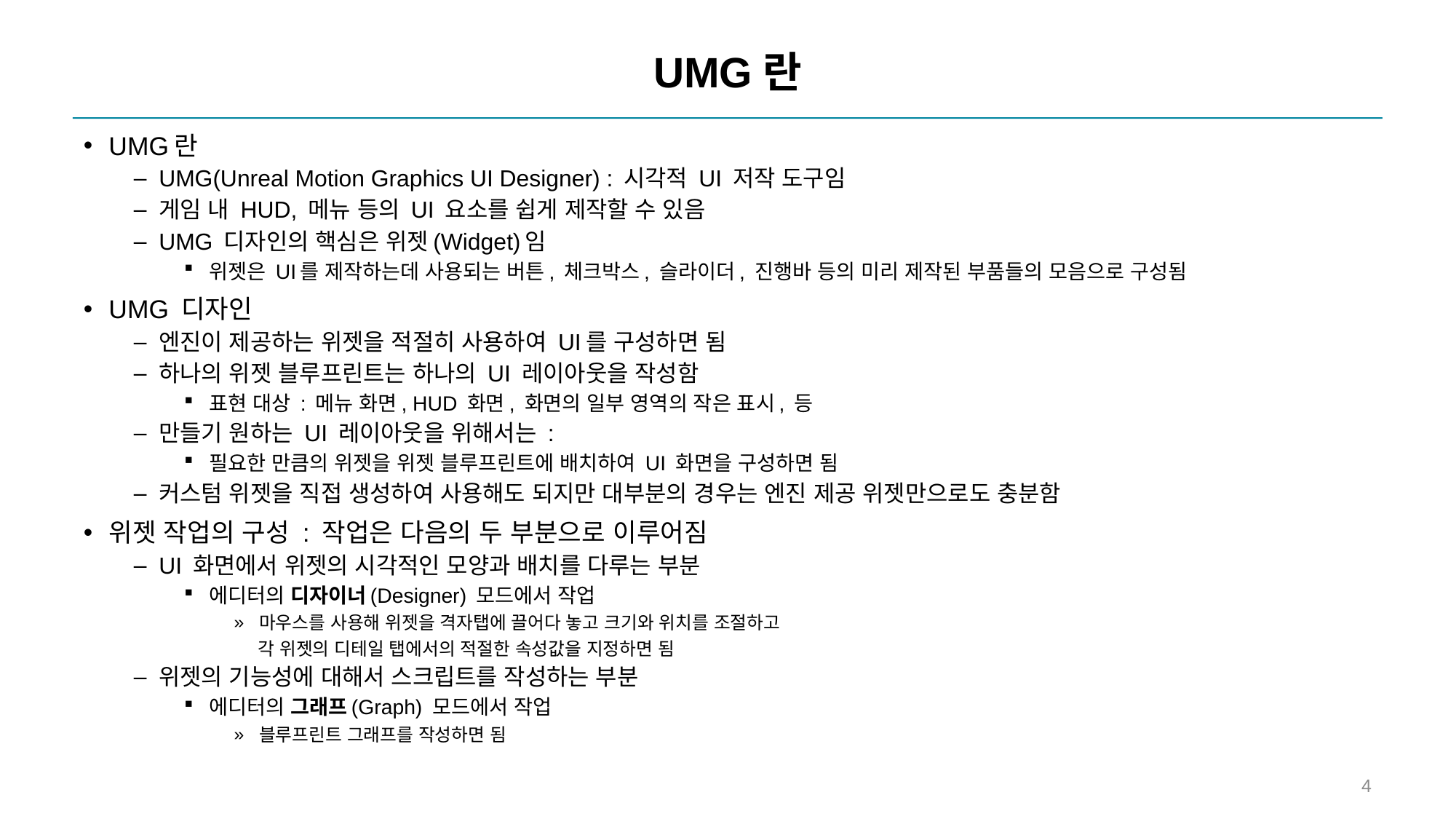

# UMG란
UMG란
UMG(Unreal Motion Graphics UI Designer) : 시각적 UI 저작 도구임
게임 내 HUD, 메뉴 등의 UI 요소를 쉽게 제작할 수 있음
UMG 디자인의 핵심은 위젯(Widget)임
위젯은 UI를 제작하는데 사용되는 버튼, 체크박스, 슬라이더, 진행바 등의 미리 제작된 부품들의 모음으로 구성됨
UMG 디자인
엔진이 제공하는 위젯을 적절히 사용하여 UI를 구성하면 됨
하나의 위젯 블루프린트는 하나의 UI 레이아웃을 작성함
표현 대상 : 메뉴 화면, HUD 화면, 화면의 일부 영역의 작은 표시, 등
만들기 원하는 UI 레이아웃을 위해서는 :
필요한 만큼의 위젯을 위젯 블루프린트에 배치하여 UI 화면을 구성하면 됨
커스텀 위젯을 직접 생성하여 사용해도 되지만 대부분의 경우는 엔진 제공 위젯만으로도 충분함
위젯 작업의 구성 : 작업은 다음의 두 부분으로 이루어짐
UI 화면에서 위젯의 시각적인 모양과 배치를 다루는 부분
에디터의 디자이너(Designer) 모드에서 작업
마우스를 사용해 위젯을 격자탭에 끌어다 놓고 크기와 위치를 조절하고
    각 위젯의 디테일 탭에서의 적절한 속성값을 지정하면 됨
위젯의 기능성에 대해서 스크립트를 작성하는 부분
에디터의 그래프(Graph) 모드에서 작업
블루프린트 그래프를 작성하면 됨

4